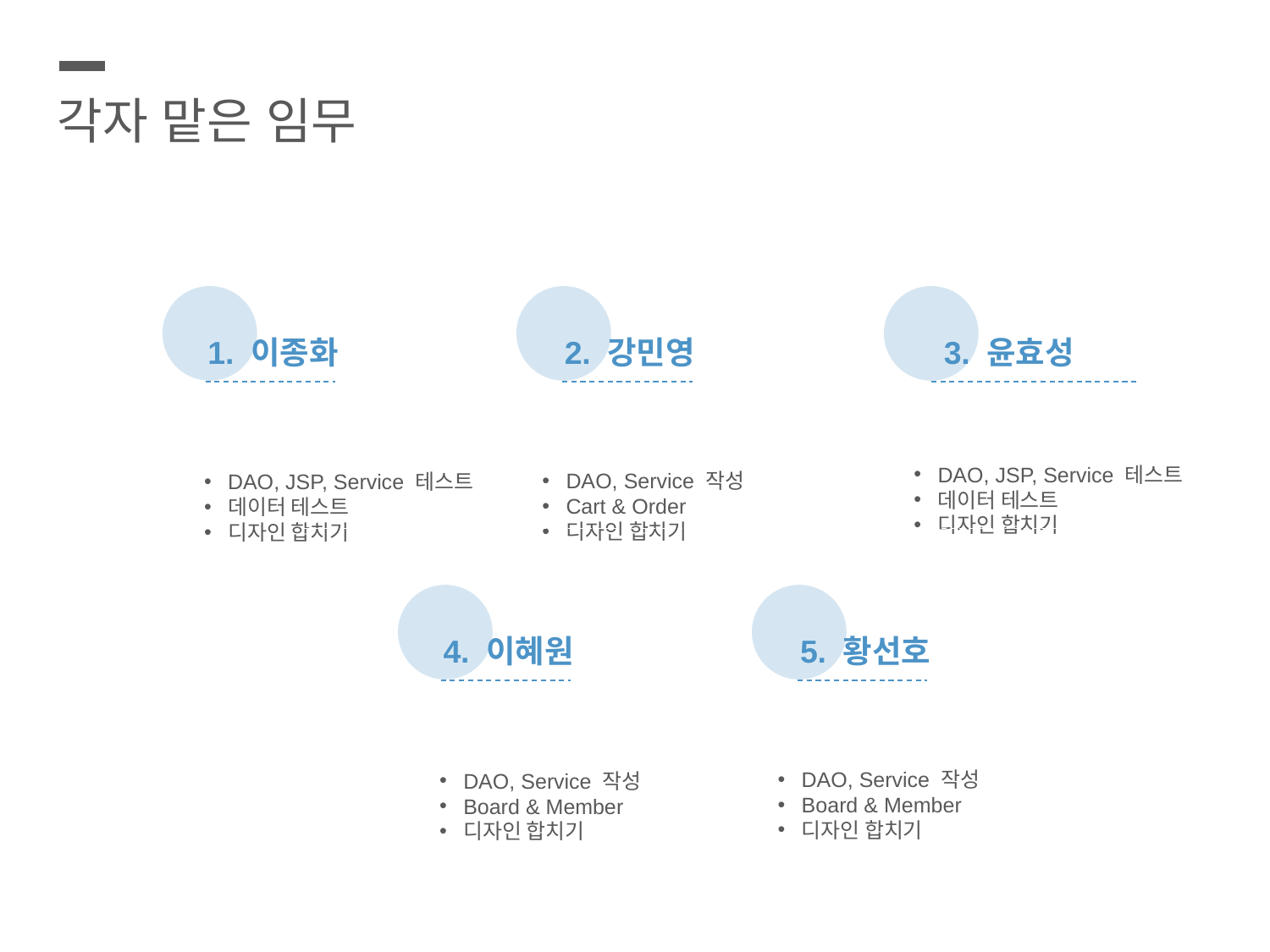

각자 맡은 임무

1. 이종화
2. 강민영
3. 윤효성
DAO, JSP, Service 테스트
데이터 테스트
디자인 합치기
DAO, Service 작성
Cart & Order
디자인 합치기
DAO, JSP, Service 테스트
데이터 테스트
디자인 합치기

4. 이혜원
5. 황선호
DAO, Service 작성
Board & Member
디자인 합치기
DAO, Service 작성
Board & Member
디자인 합치기